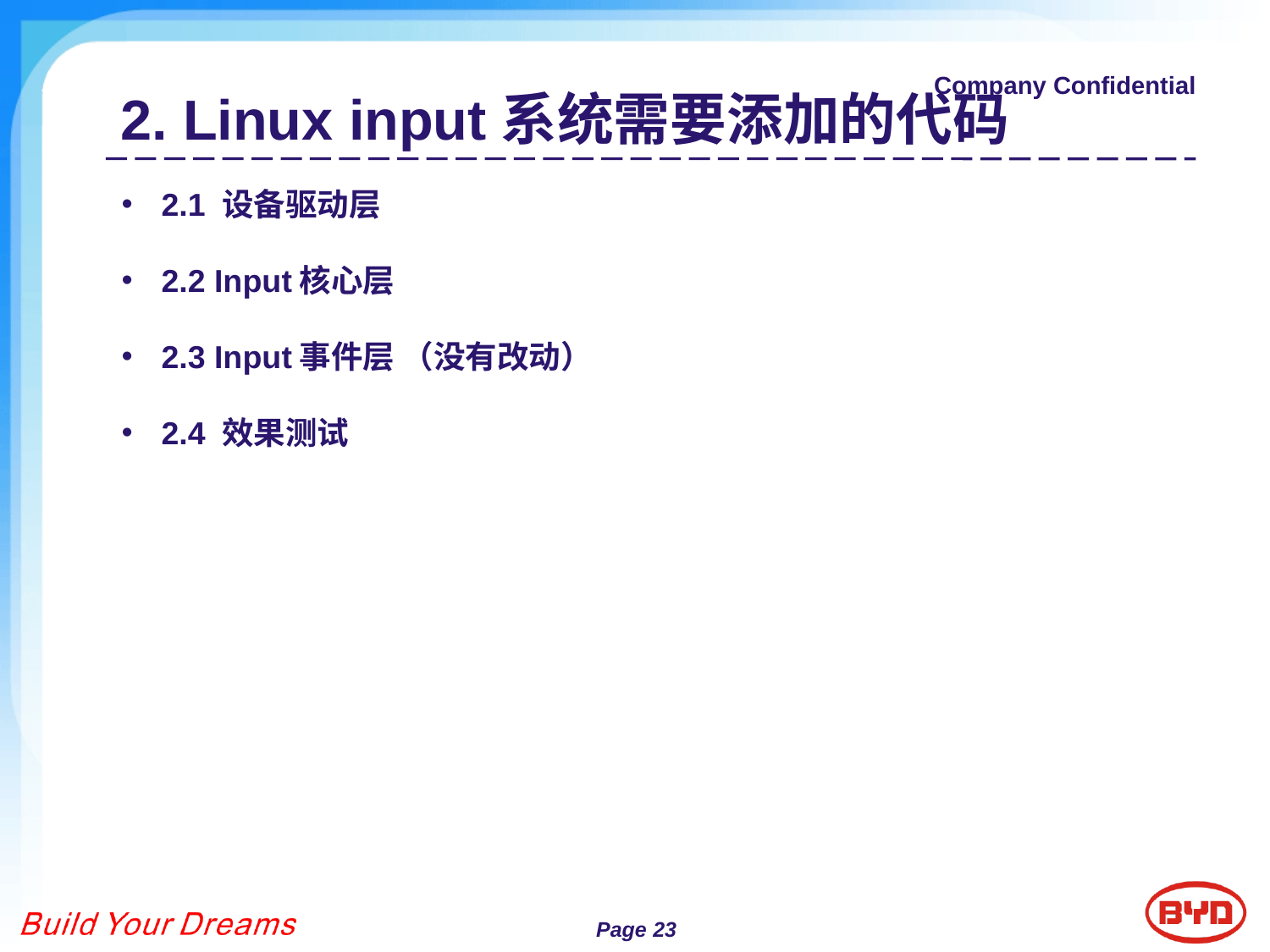

2. Linux input系统需要添加的代码A
2.1 设备驱动层

2.2 Input核心层

2.3 Input事件层 （没有改动）

2.4 效果测试